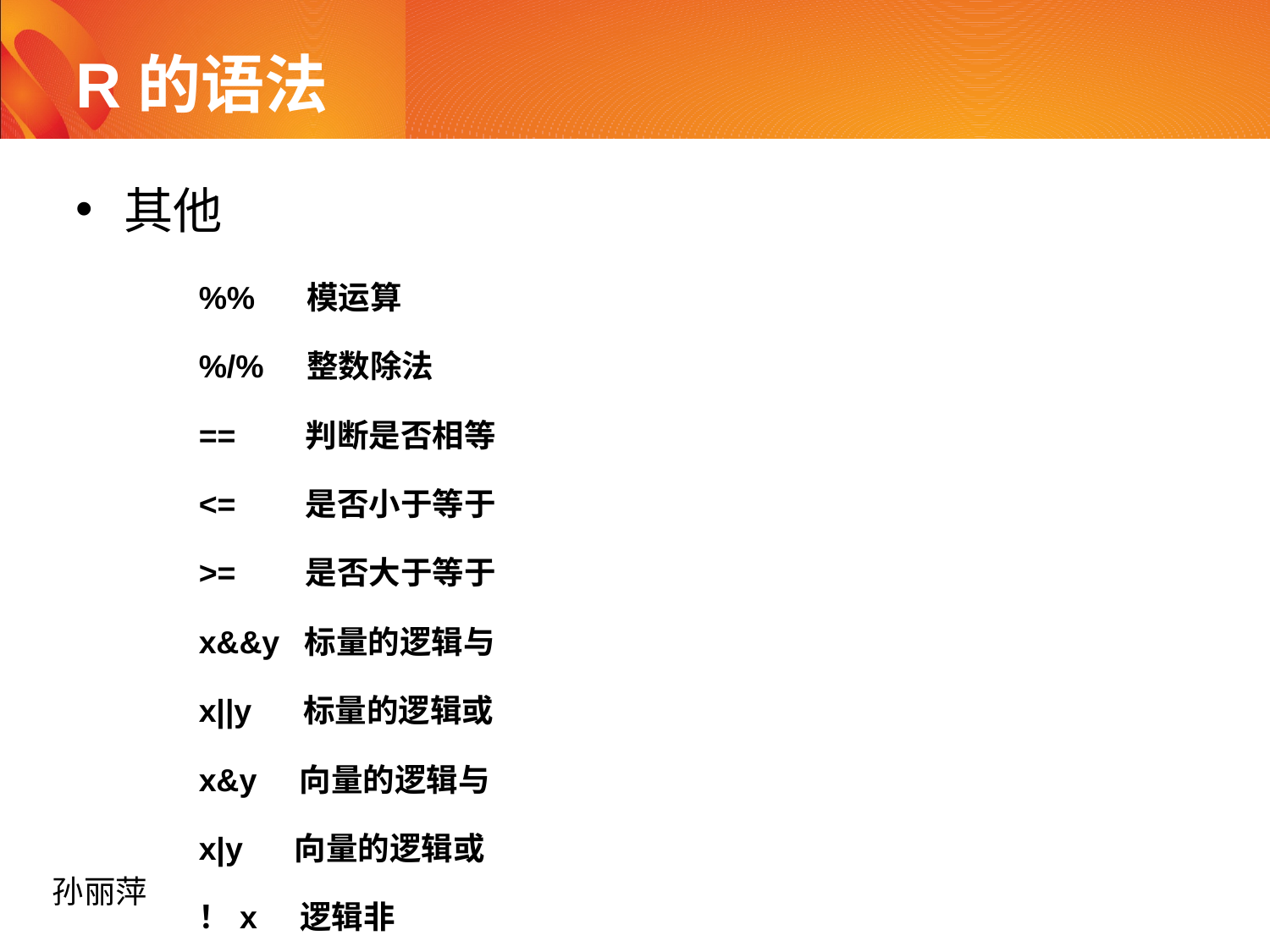

# R的语法
其他

| %% 模运算 %/% 整数除法 == 判断是否相等 <= 是否小于等于 >= 是否大于等于 x&&y 标量的逻辑与 x||y 标量的逻辑或 x&y 向量的逻辑与 x|y 向量的逻辑或 ！x 逻辑非 |
| --- |